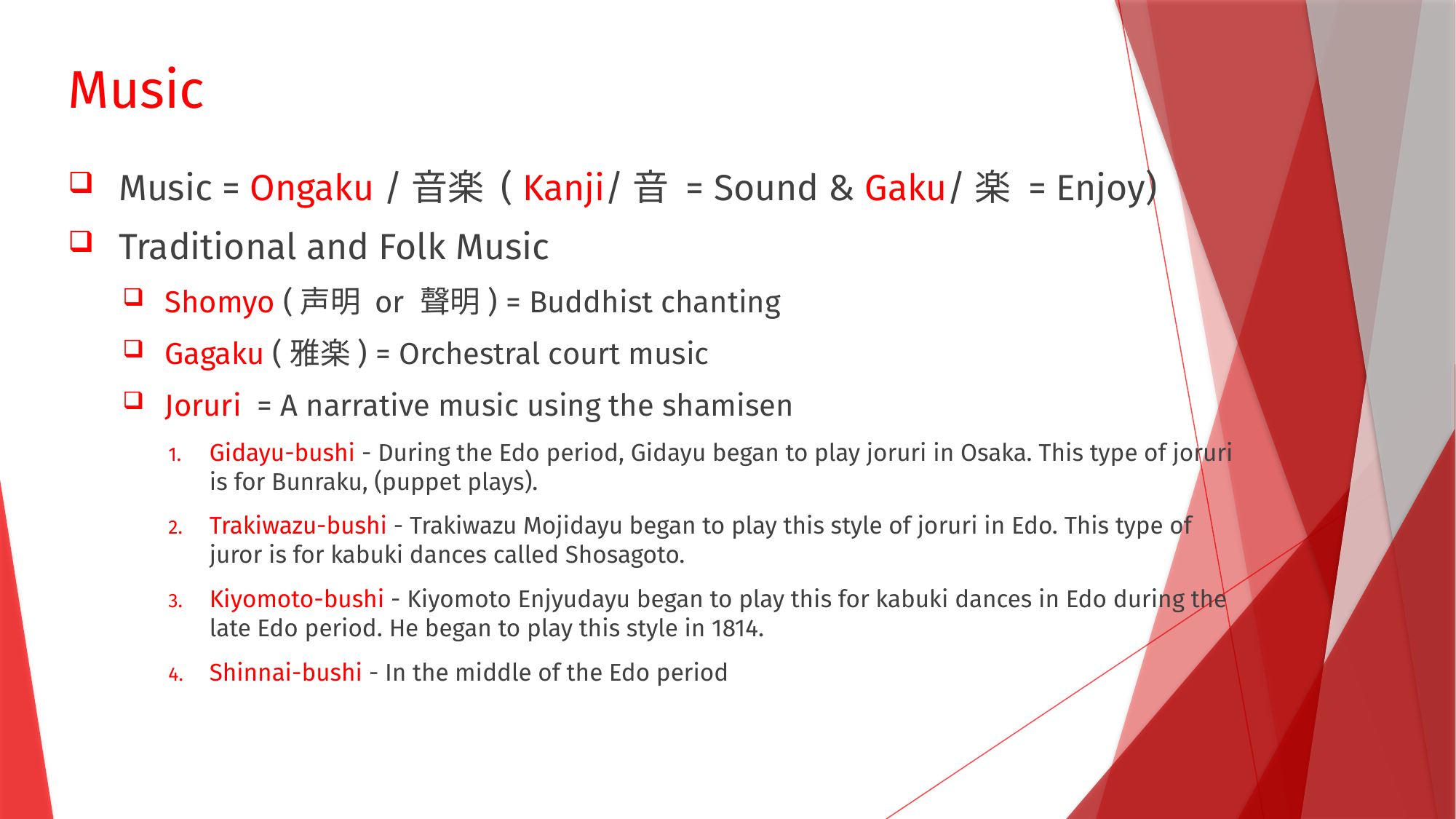

# Music
 Music = Ongaku /音楽 ( Kanji/音 = Sound & Gaku/楽 = Enjoy)
 Traditional and Folk Music
 Shomyo (声明 or 聲明) = Buddhist chanting
 Gagaku (雅楽) = Orchestral court music
 Joruri  = A narrative music using the shamisen
Gidayu-bushi - During the Edo period, Gidayu began to play joruri in Osaka. This type of joruri is for Bunraku, (puppet plays).
Trakiwazu-bushi - Trakiwazu Mojidayu began to play this style of joruri in Edo. This type of juror is for kabuki dances called Shosagoto.
Kiyomoto-bushi - Kiyomoto Enjyudayu began to play this for kabuki dances in Edo during the late Edo period. He began to play this style in 1814.
Shinnai-bushi - In the middle of the Edo period